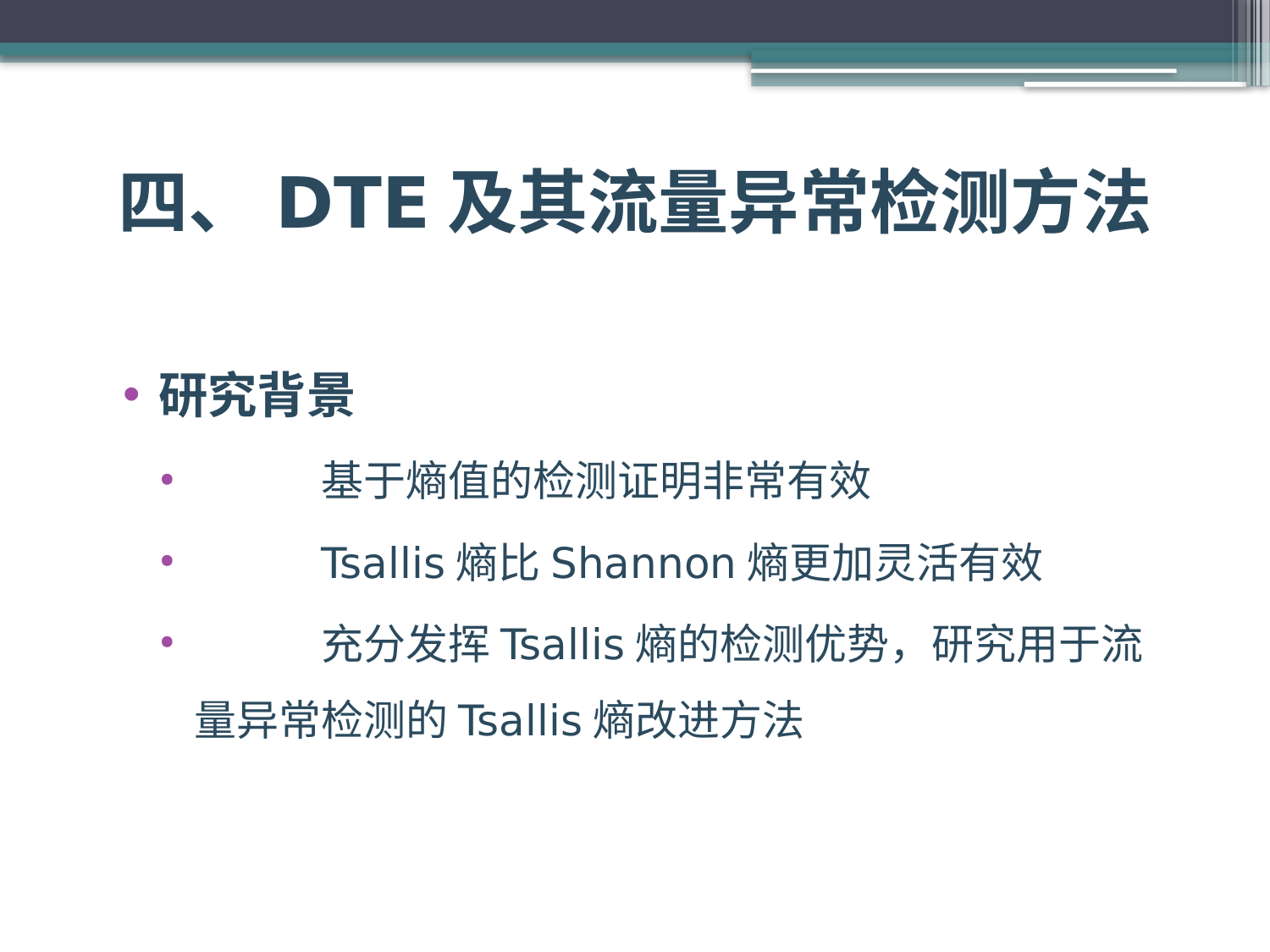

# 四、DTE及其流量异常检测方法
研究背景
	基于熵值的检测证明非常有效
	Tsallis熵比Shannon熵更加灵活有效
	充分发挥Tsallis熵的检测优势，研究用于流量异常检测的Tsallis熵改进方法